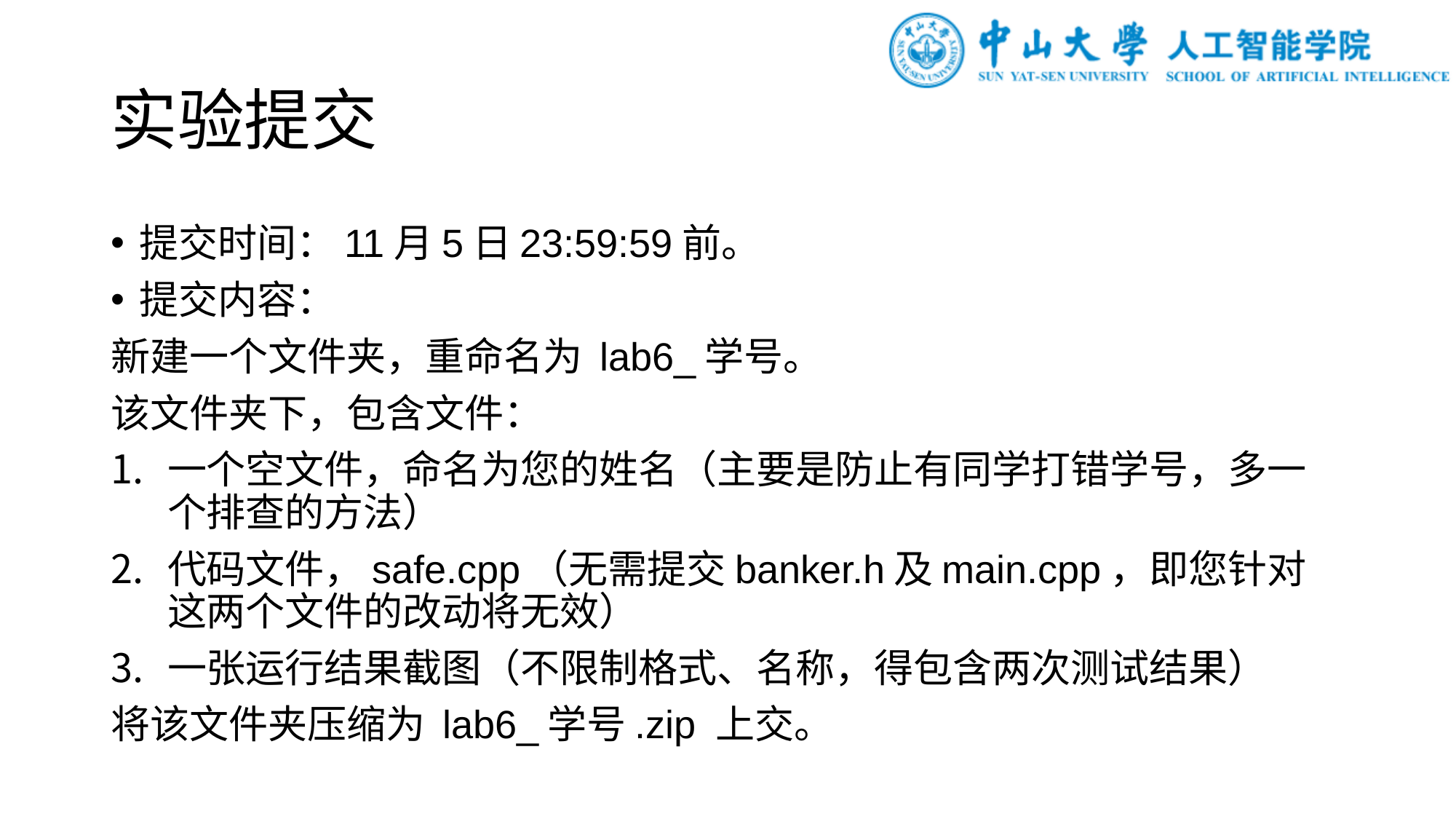

# 实验提交
提交时间：11月5日23:59:59前。
提交内容：
新建一个文件夹，重命名为 lab6_学号。
该文件夹下，包含文件：
一个空文件，命名为您的姓名（主要是防止有同学打错学号，多一个排查的方法）
代码文件，safe.cpp（无需提交banker.h及main.cpp，即您针对这两个文件的改动将无效）
一张运行结果截图（不限制格式、名称，得包含两次测试结果）
将该文件夹压缩为 lab6_学号.zip 上交。